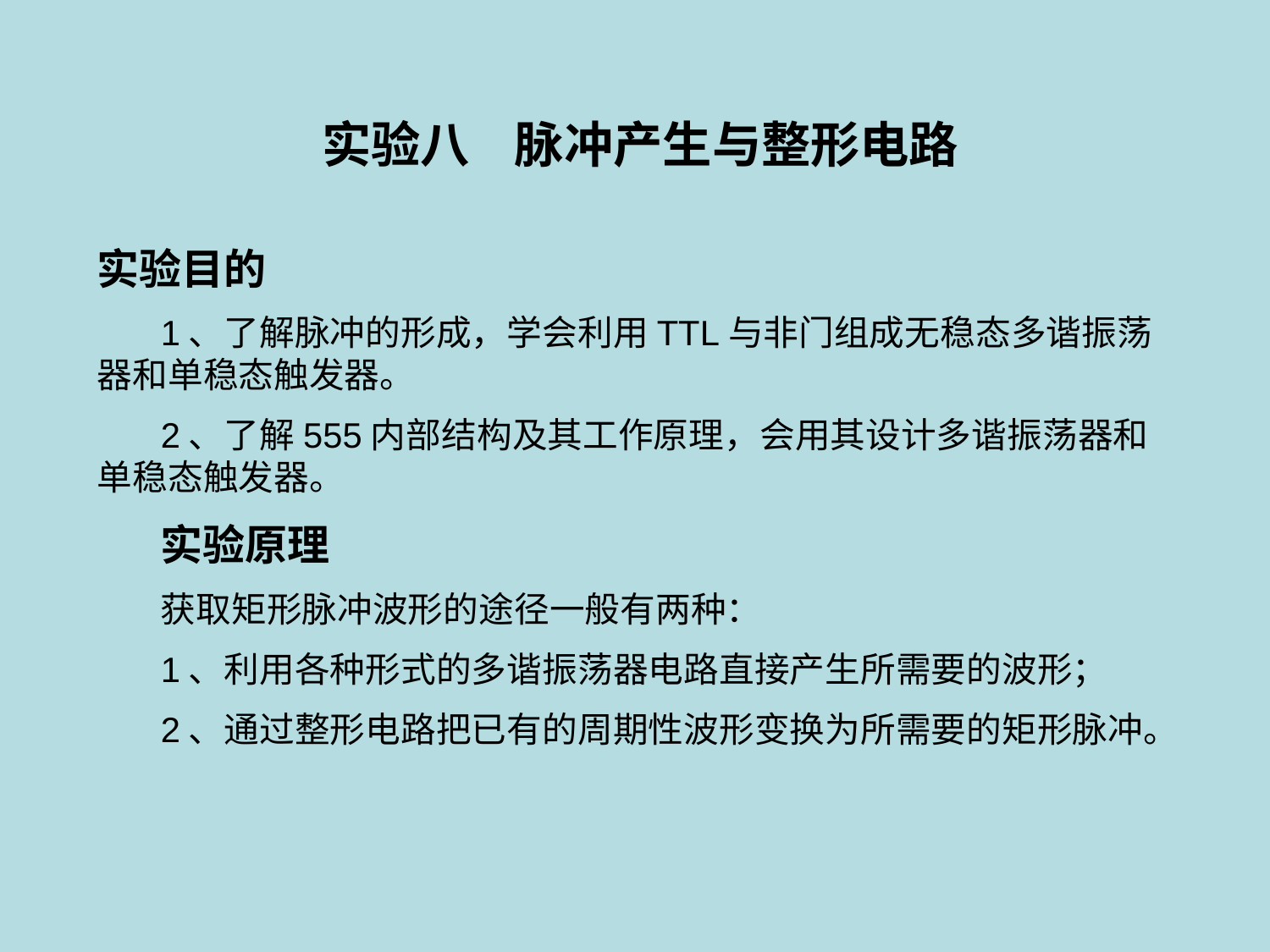

实验八    脉冲产生与整形电路
实验目的
1、了解脉冲的形成，学会利用TTL与非门组成无稳态多谐振荡器和单稳态触发器。
2、了解555内部结构及其工作原理，会用其设计多谐振荡器和单稳态触发器。
实验原理
获取矩形脉冲波形的途径一般有两种：
1、利用各种形式的多谐振荡器电路直接产生所需要的波形；
2、通过整形电路把已有的周期性波形变换为所需要的矩形脉冲。